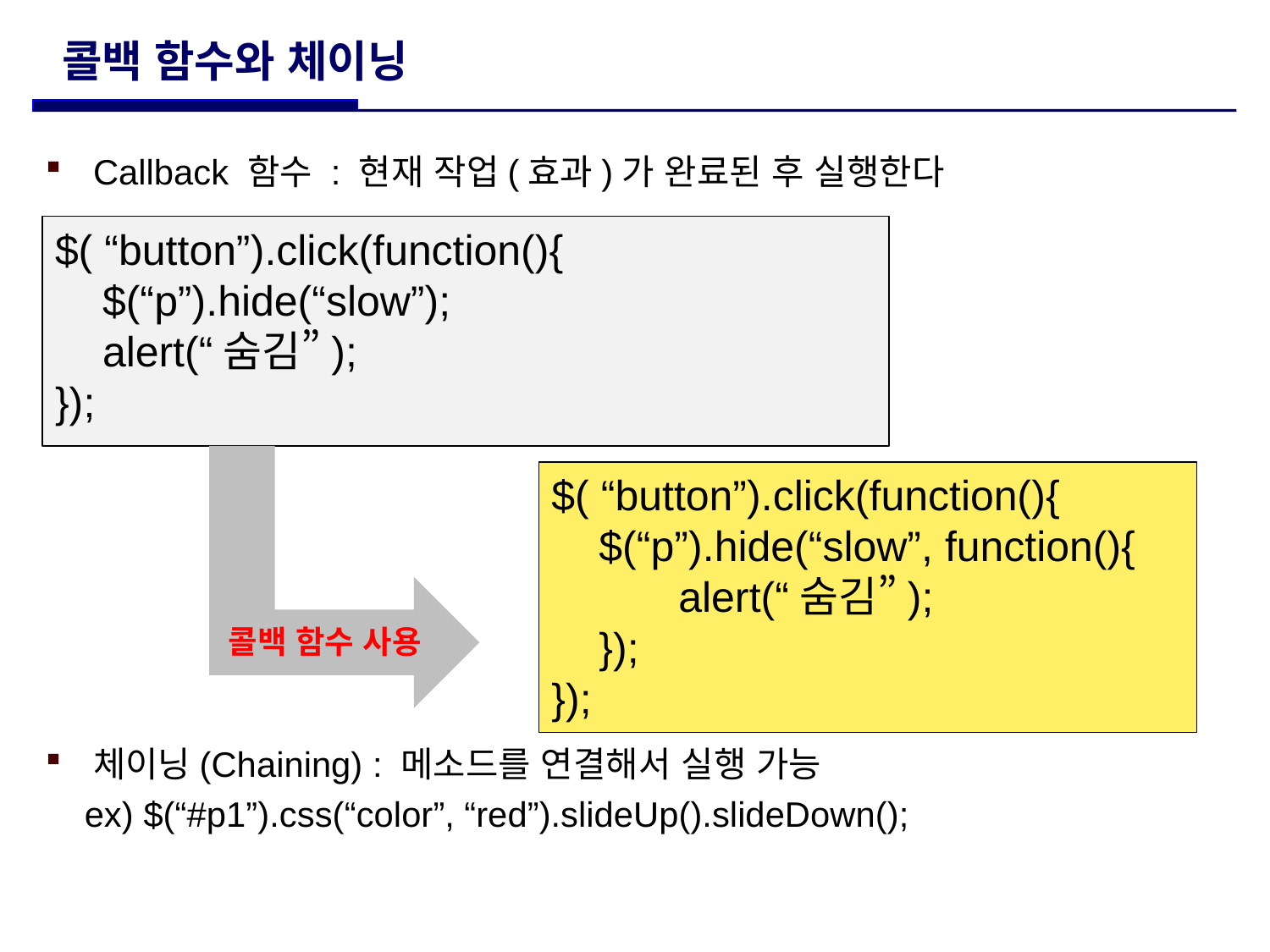

# 콜백 함수와 체이닝
Callback 함수 : 현재 작업(효과)가 완료된 후 실행한다

체이닝(Chaining) : 메소드를 연결해서 실행 가능
    ex) $(“#p1”).css(“color”, “red”).slideUp().slideDown();

$( “button”).click(function(){
    $(“p”).hide(“slow”);
    alert(“숨김”);
});

$( “button”).click(function(){
    $(“p”).hide(“slow”, function(){
	alert(“숨김”);
    });
});
콜백 함수 사용